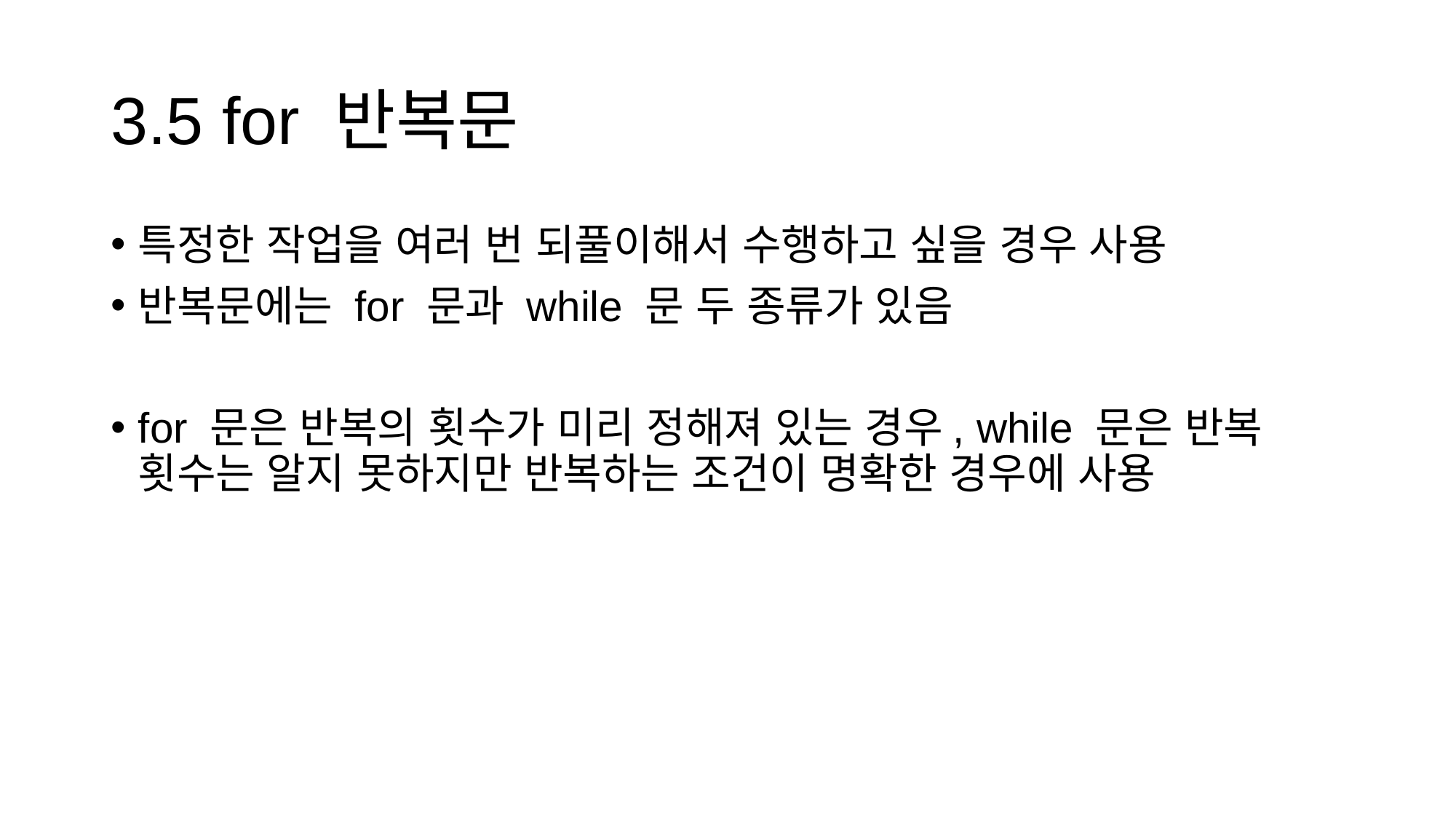

# 3.5 for 반복문
특정한 작업을 여러 번 되풀이해서 수행하고 싶을 경우 사용
반복문에는 for 문과 while 문 두 종류가 있음

for 문은 반복의 횟수가 미리 정해져 있는 경우, while 문은 반복 횟수는 알지 못하지만 반복하는 조건이 명확한 경우에 사용